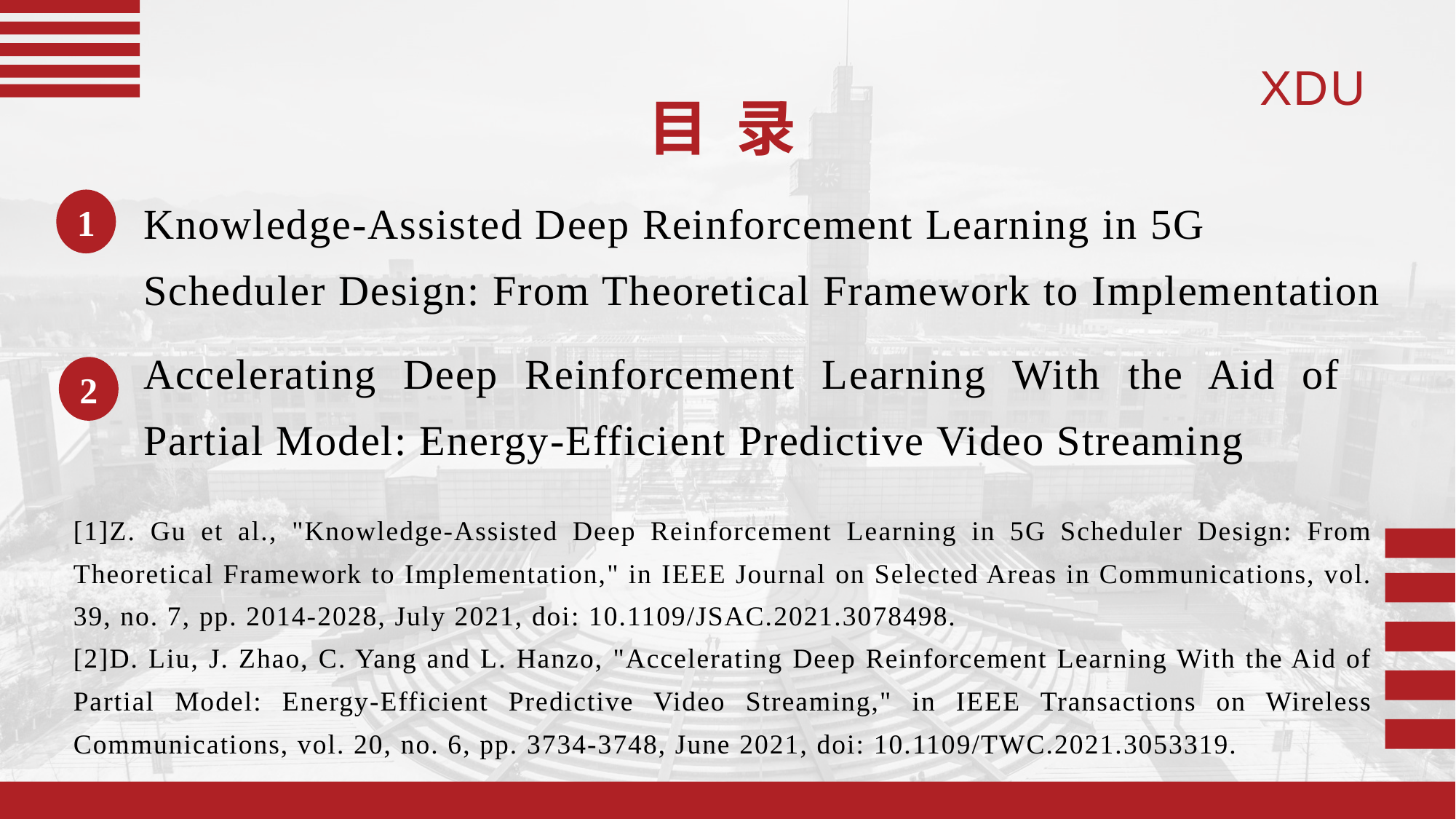

目  录
Knowledge-Assisted Deep Reinforcement Learning in 5G
Scheduler Design: From Theoretical Framework to Implementation
1
Accelerating Deep Reinforcement Learning With the Aid of Partial Model: Energy-Efficient Predictive Video Streaming
2
[1]Z. Gu et al., "Knowledge-Assisted Deep Reinforcement Learning in 5G Scheduler Design: From Theoretical Framework to Implementation," in IEEE Journal on Selected Areas in Communications, vol. 39, no. 7, pp. 2014-2028, July 2021, doi: 10.1109/JSAC.2021.3078498.
[2]D. Liu, J. Zhao, C. Yang and L. Hanzo, "Accelerating Deep Reinforcement Learning With the Aid of Partial Model: Energy-Efficient Predictive Video Streaming," in IEEE Transactions on Wireless Communications, vol. 20, no. 6, pp. 3734-3748, June 2021, doi: 10.1109/TWC.2021.3053319.